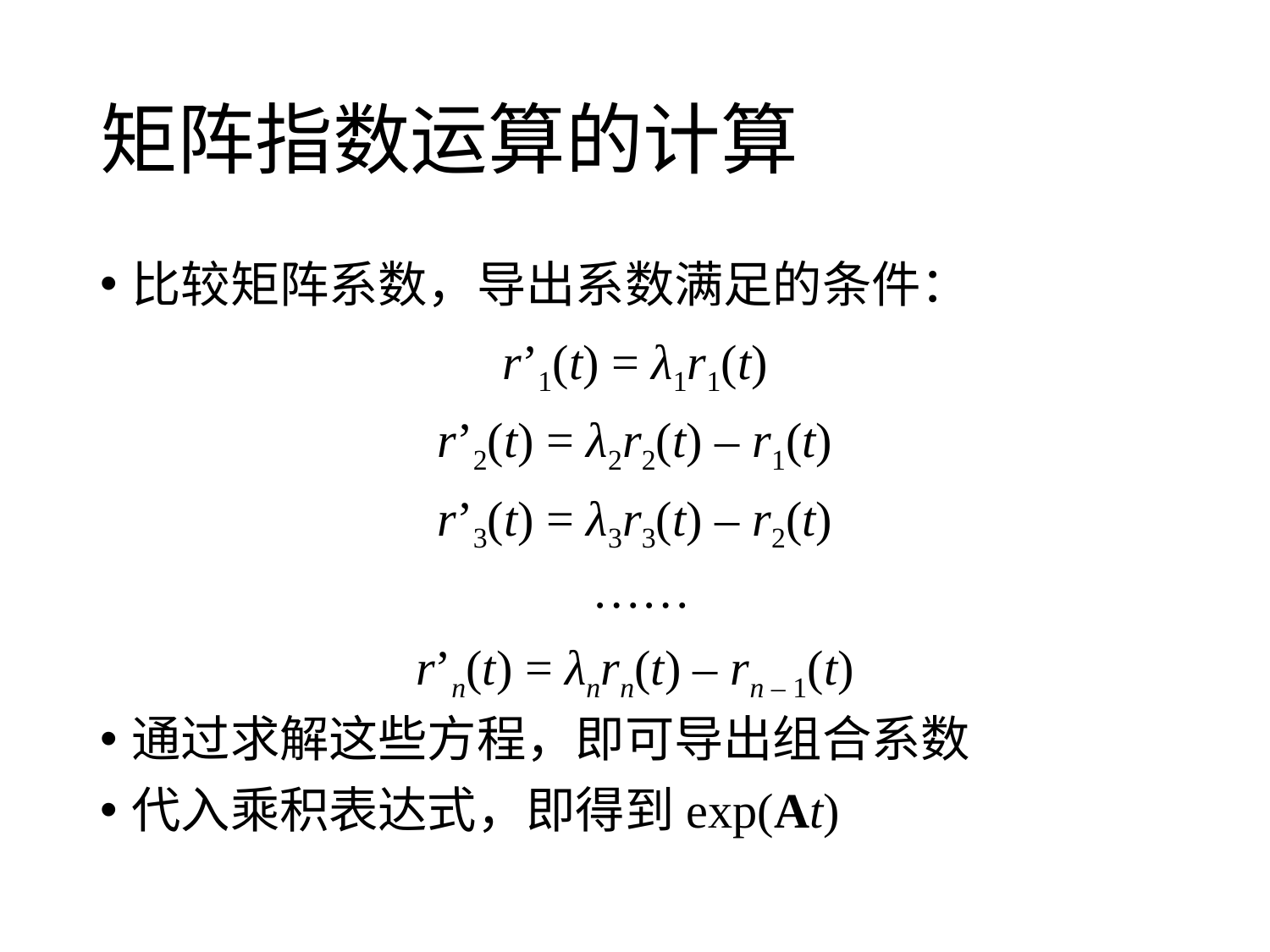

# 矩阵指数运算的计算
比较矩阵系数，导出系数满足的条件：
r’1(t) = λ1r1(t)
r’2(t) = λ2r2(t) – r1(t)
r’3(t) = λ3r3(t) – r2(t)
 ……
r’n(t) = λnrn(t) – rn – 1(t)
通过求解这些方程，即可导出组合系数
代入乘积表达式，即得到exp(At)